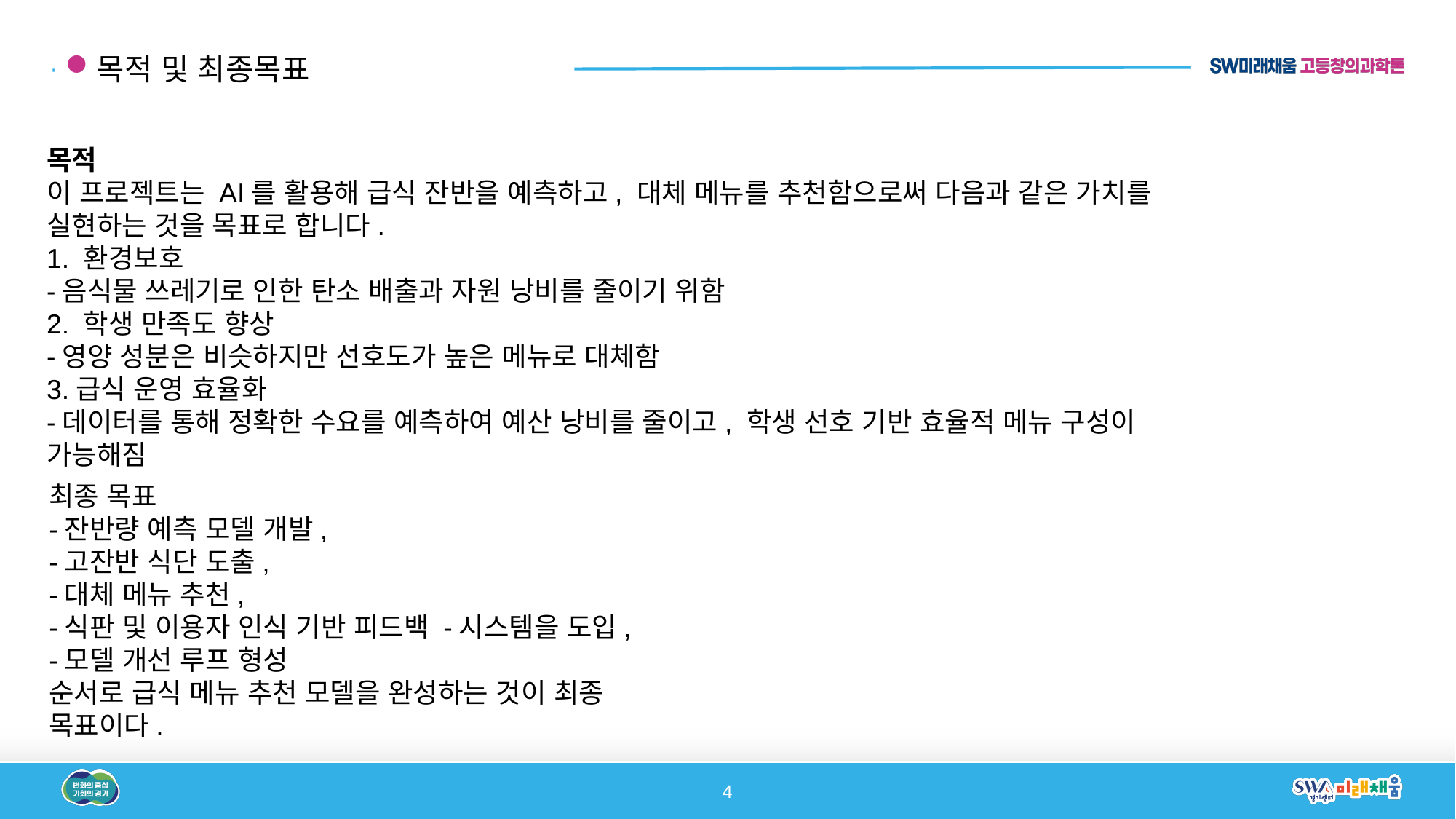

목적 및 최종목표
목적
이 프로젝트는 AI를 활용해 급식 잔반을 예측하고, 대체 메뉴를 추천함으로써 다음과 같은 가치를 실현하는 것을 목표로 합니다.
1. 환경보호
-음식물 쓰레기로 인한 탄소 배출과 자원 낭비를 줄이기 위함
2. 학생 만족도 향상
-영양 성분은 비슷하지만 선호도가 높은 메뉴로 대체함
3.급식 운영 효율화
-데이터를 통해 정확한 수요를 예측하여 예산 낭비를 줄이고, 학생 선호 기반 효율적 메뉴 구성이 가능해짐
최종 목표
-잔반량 예측 모델 개발,
-고잔반 식단 도출,
-대체 메뉴 추천,
-식판 및 이용자 인식 기반 피드백 -시스템을 도입,
-모델 개선 루프 형성
순서로 급식 메뉴 추천 모델을 완성하는 것이 최종 목표이다.